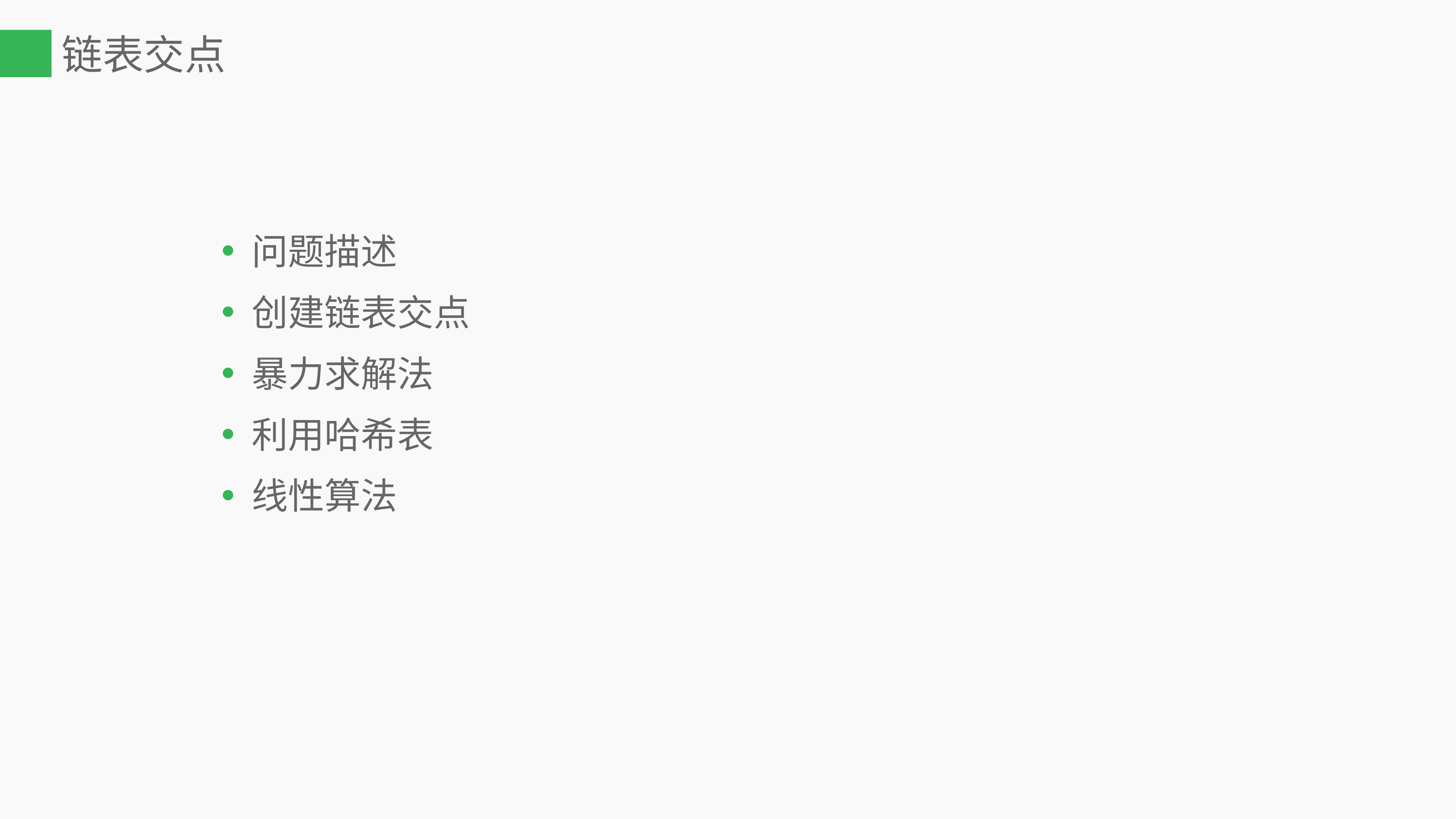

# 链表交点
问题描述
创建链表交点
暴力求解法
利用哈希表
线性算法